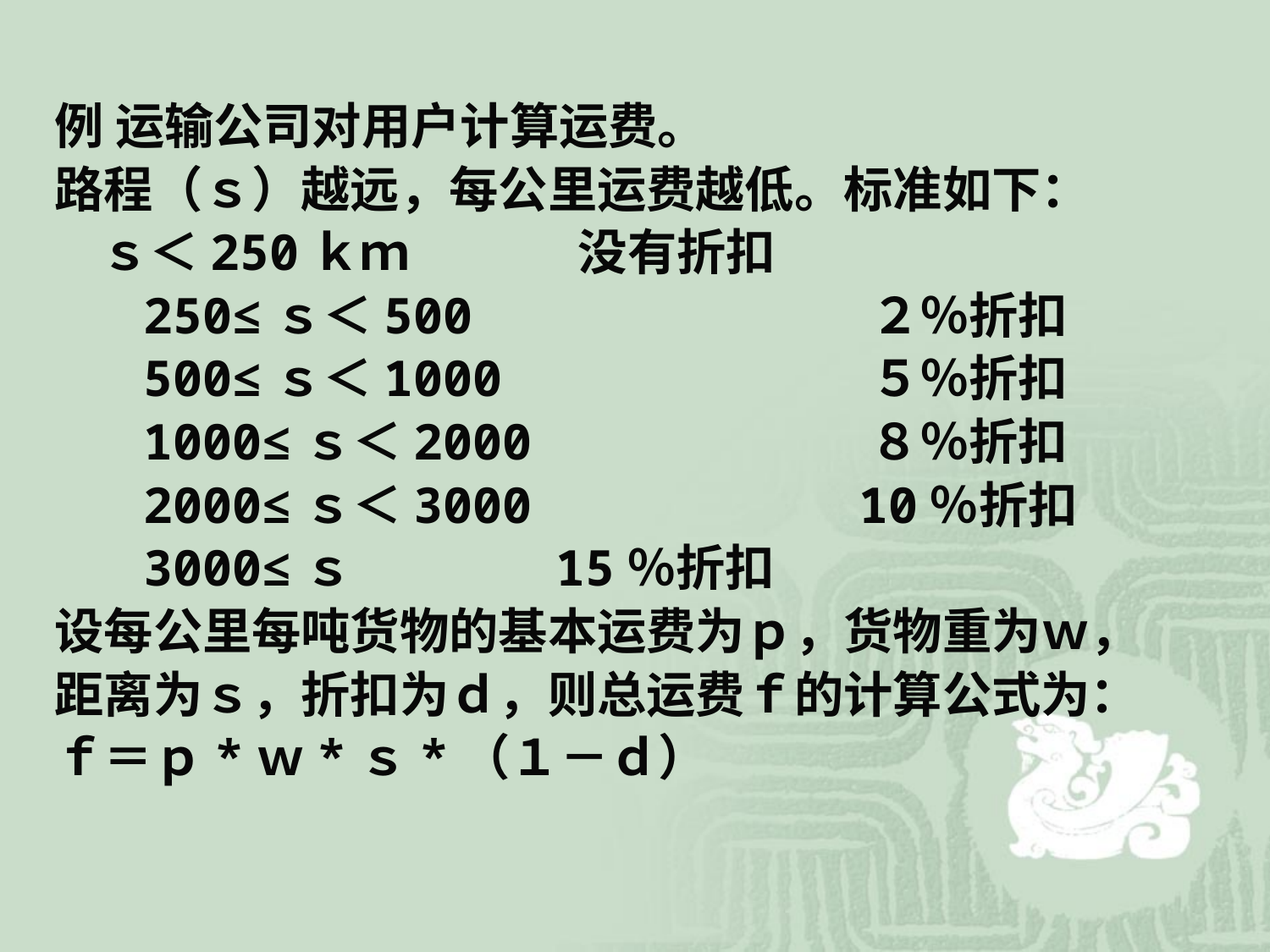

例 运输公司对用户计算运费。
路程（ｓ）越远，每公里运费越低。标准如下：
   ｓ＜250ｋｍ               没有折扣
   250≤ｓ＜500             ２％折扣
   500≤ｓ＜1000            ５％折扣
   1000≤ｓ＜2000           ８％折扣
   2000≤ｓ＜3000           10％折扣
   3000≤ｓ                 15％折扣
设每公里每吨货物的基本运费为ｐ，货物重为ｗ，
距离为ｓ，折扣为ｄ，则总运费ｆ的计算公式为：
ｆ＝ｐ*ｗ*ｓ*（１－ｄ）